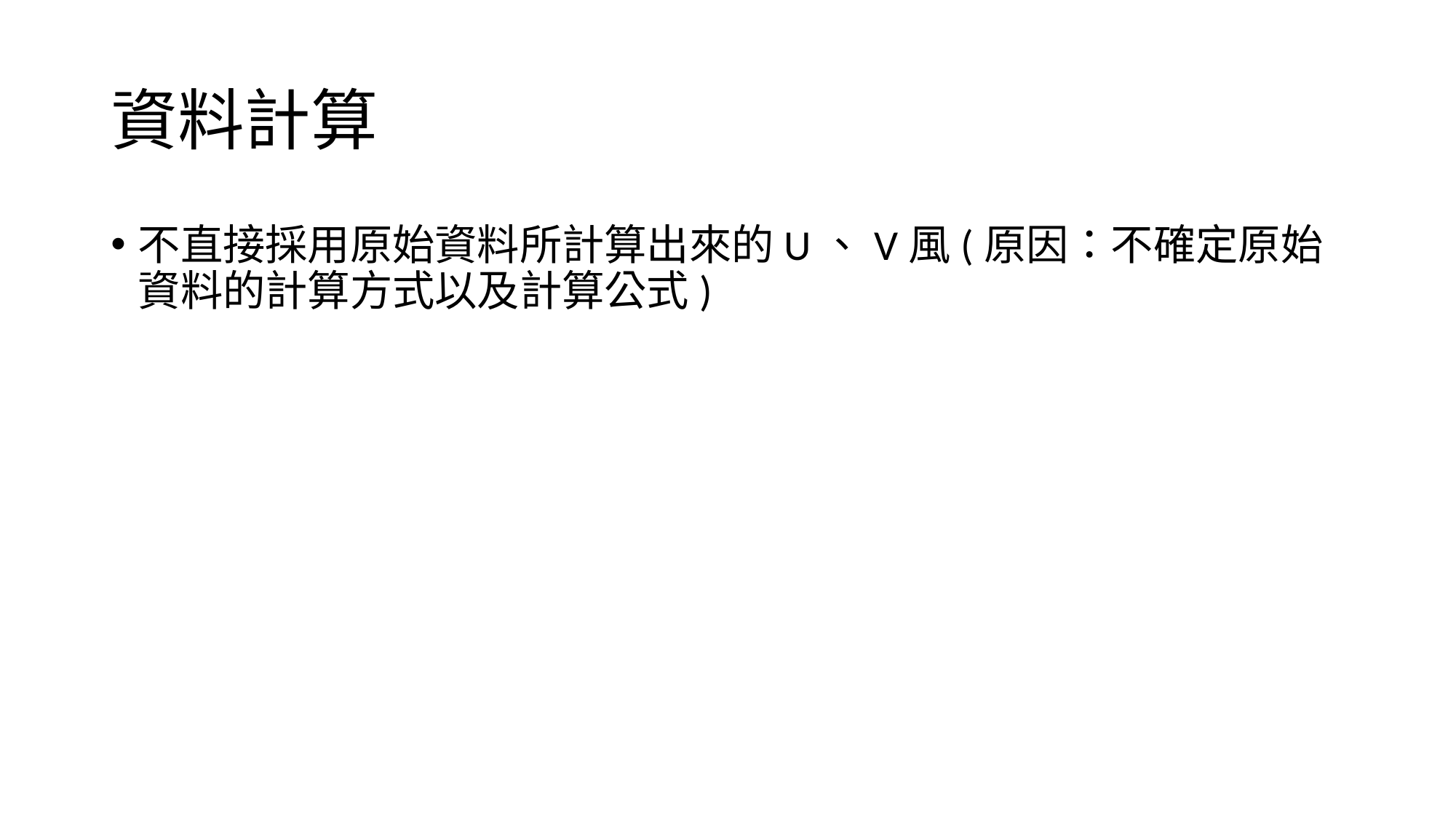

# 資料計算
不直接採用原始資料所計算出來的U、V風(原因：不確定原始資料的計算方式以及計算公式)